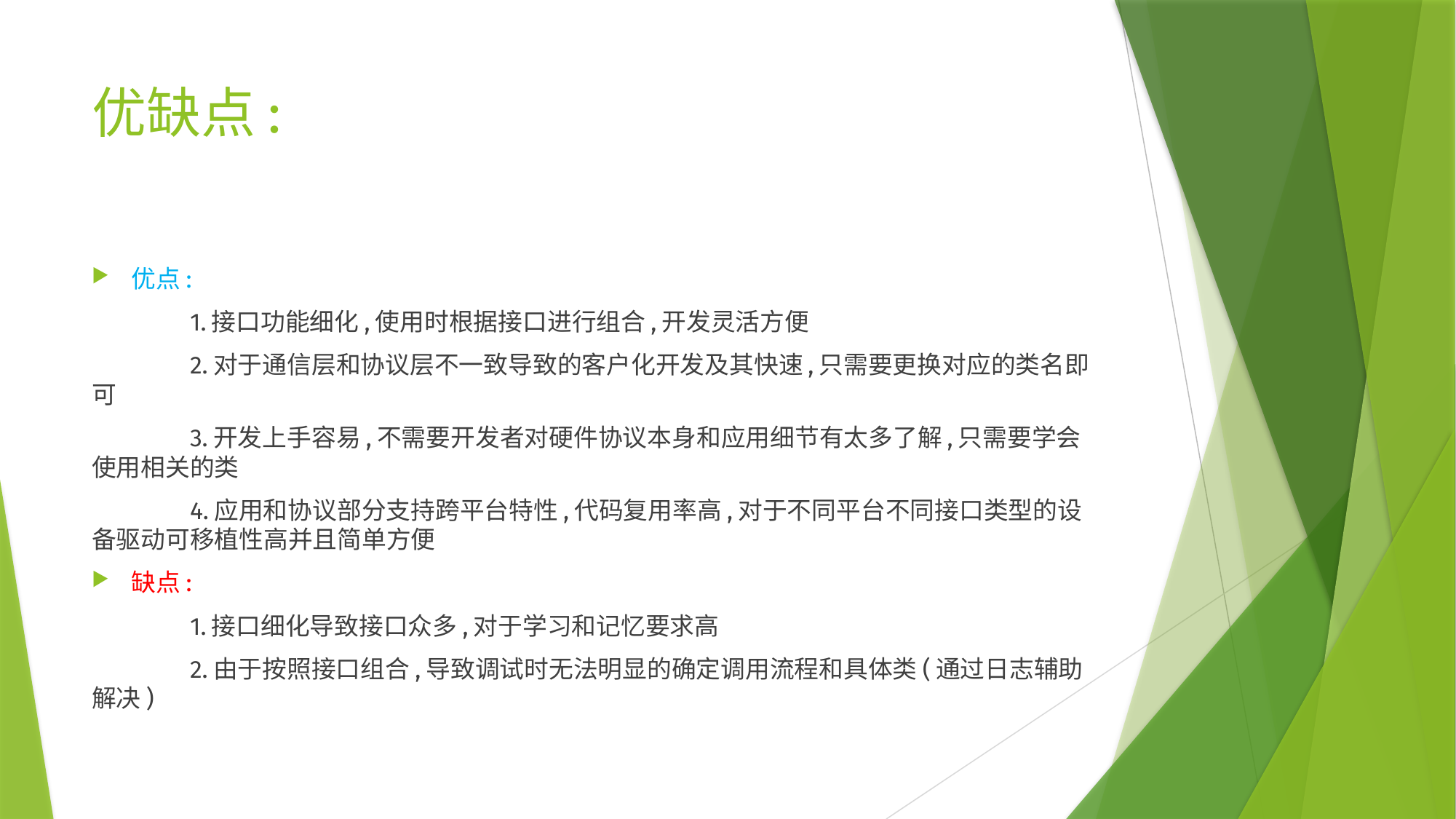

# 优缺点:
优点:
	1.接口功能细化,使用时根据接口进行组合,开发灵活方便
	2.对于通信层和协议层不一致导致的客户化开发及其快速,只需要更换对应的类名即可
	3.开发上手容易,不需要开发者对硬件协议本身和应用细节有太多了解,只需要学会使用相关的类
	4.应用和协议部分支持跨平台特性,代码复用率高,对于不同平台不同接口类型的设备驱动可移植性高并且简单方便
缺点:
	1.接口细化导致接口众多,对于学习和记忆要求高
	2.由于按照接口组合,导致调试时无法明显的确定调用流程和具体类(通过日志辅助解决)